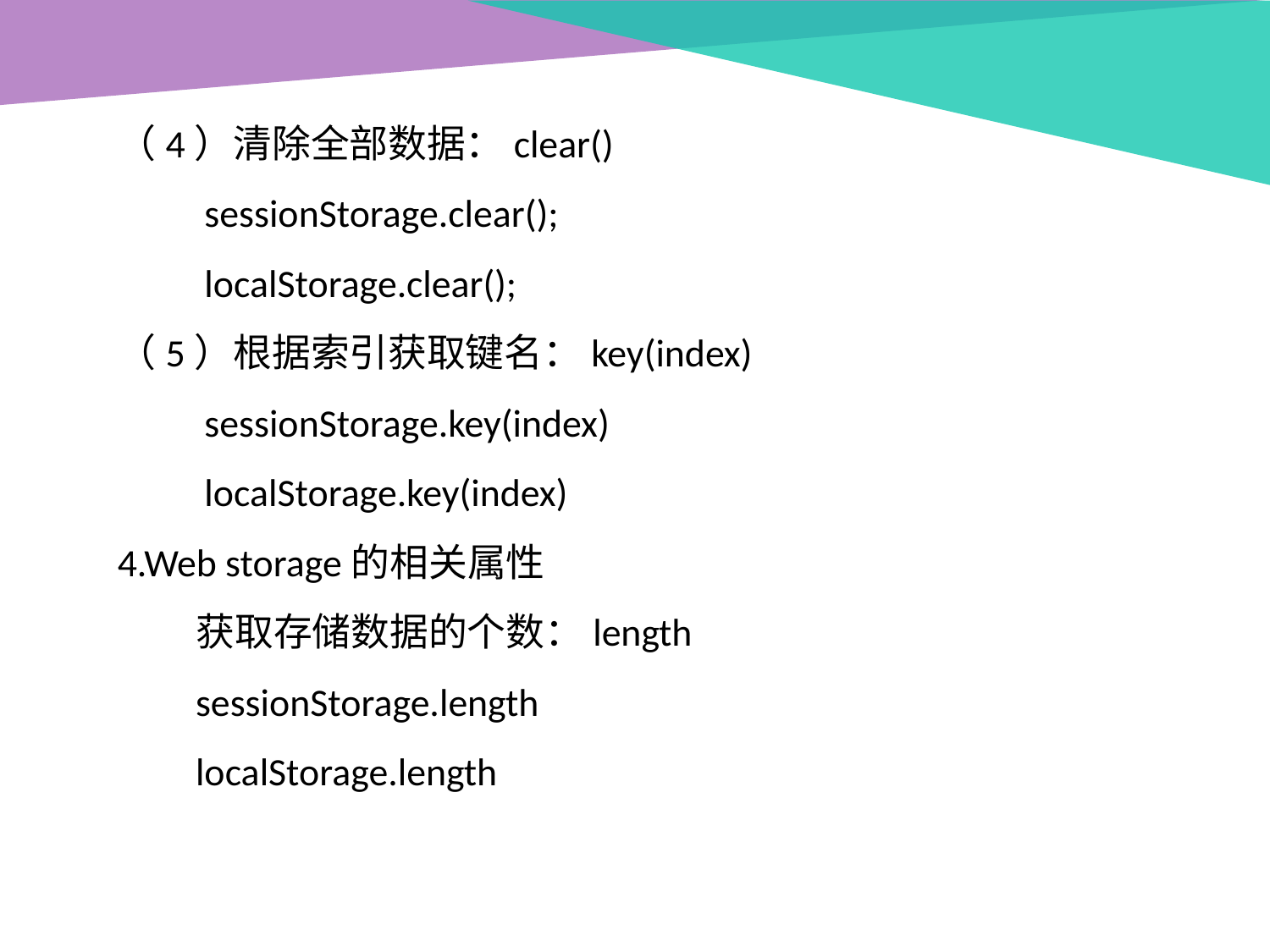

（4）清除全部数据：clear()
          sessionStorage.clear();
          localStorage.clear();
（5）根据索引获取键名：key(index)
          sessionStorage.key(index)
          localStorage.key(index)
4.Web storage的相关属性
        获取存储数据的个数：length
         sessionStorage.length
         localStorage.length